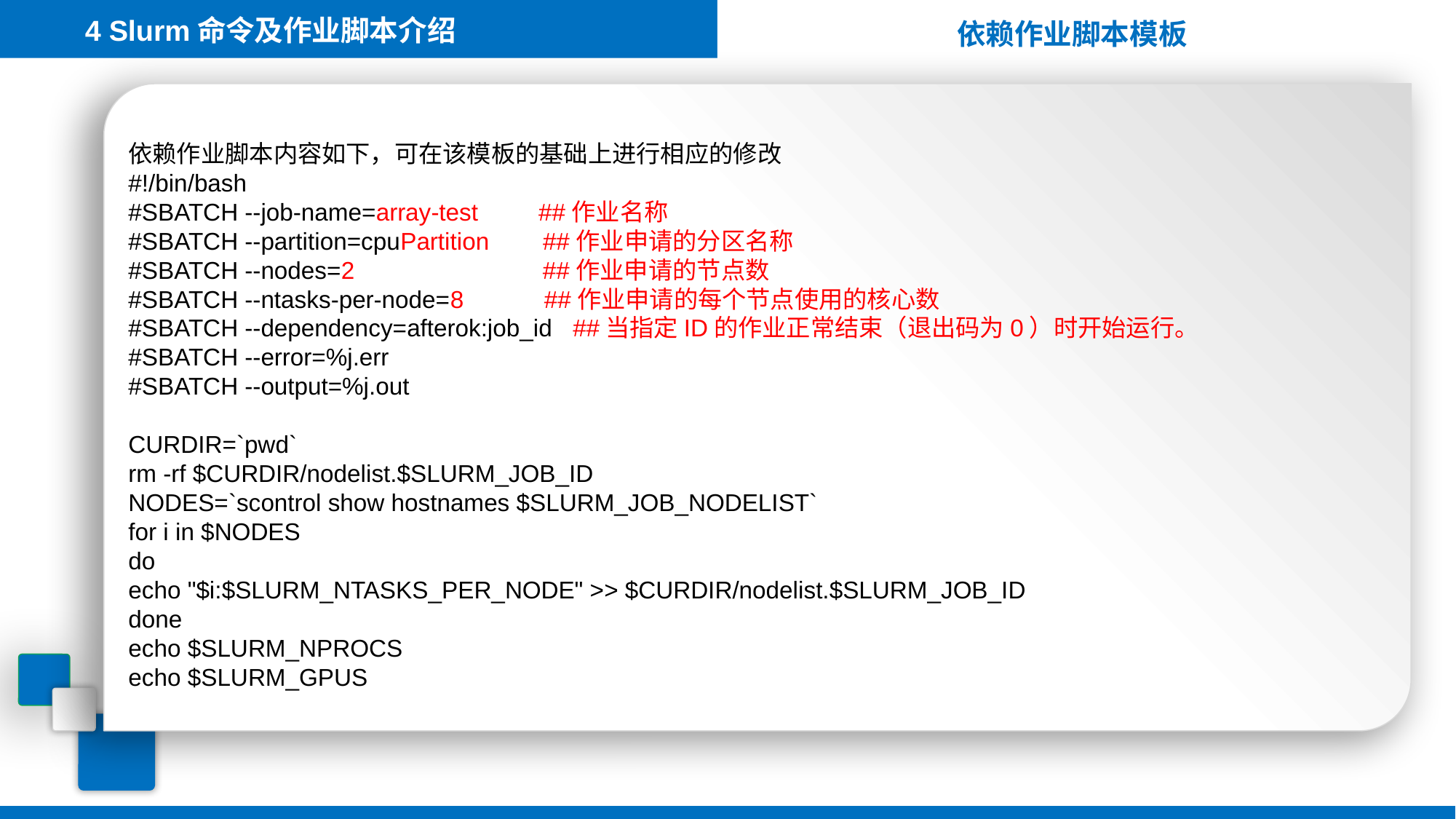

4 Slurm命令及作业脚本介绍

依赖作业脚本模板
依赖作业脚本内容如下，可在该模板的基础上进行相应的修改
#!/bin/bash
#SBATCH --job-name=array-test         ##作业名称
#SBATCH --partition=cpuPartition        ##作业申请的分区名称
#SBATCH --nodes=2                            ##作业申请的节点数
#SBATCH --ntasks-per-node=8            ##作业申请的每个节点使用的核心数
#SBATCH --dependency=afterok:job_id   ##当指定ID的作业正常结束（退出码为0）时开始运行。
#SBATCH --error=%j.err
#SBATCH --output=%j.out

CURDIR=`pwd`
rm -rf $CURDIR/nodelist.$SLURM_JOB_ID
NODES=`scontrol show hostnames $SLURM_JOB_NODELIST`
for i in $NODES
do
echo "$i:$SLURM_NTASKS_PER_NODE" >> $CURDIR/nodelist.$SLURM_JOB_ID
done
echo $SLURM_NPROCS
echo $SLURM_GPUS